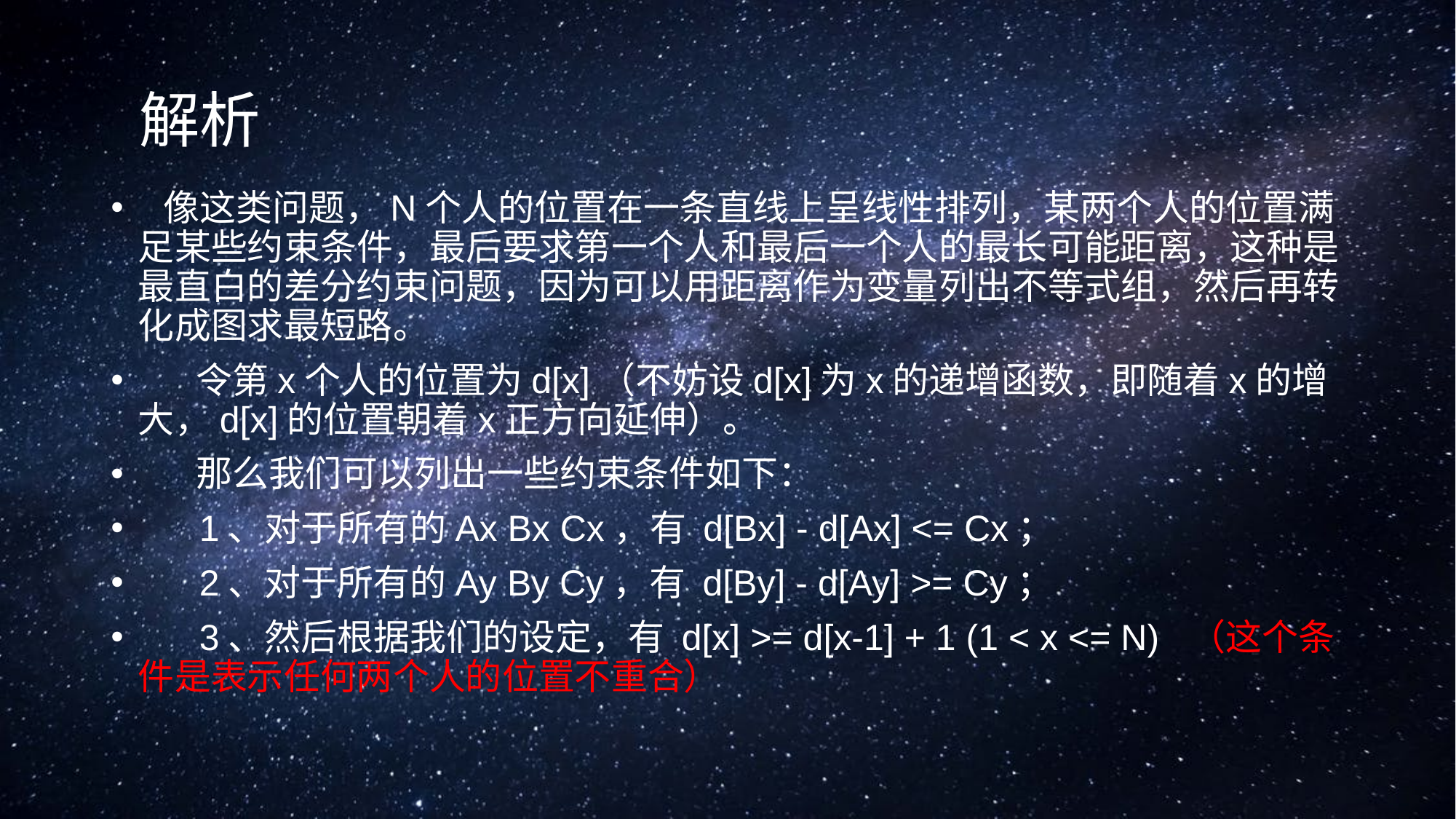

# 解析
  像这类问题，N个人的位置在一条直线上呈线性排列，某两个人的位置满足某些约束条件，最后要求第一个人和最后一个人的最长可能距离，这种是最直白的差分约束问题，因为可以用距离作为变量列出不等式组，然后再转化成图求最短路。
      令第x个人的位置为d[x]（不妨设d[x]为x的递增函数，即随着x的增大，d[x]的位置朝着x正方向延伸）。
      那么我们可以列出一些约束条件如下：
      1、对于所有的Ax Bx Cx，有 d[Bx] - d[Ax] <= Cx；
      2、对于所有的Ay By Cy，有 d[By] - d[Ay] >= Cy；
      3、然后根据我们的设定，有 d[x] >= d[x-1] + 1 (1 < x <= N)  （这个条件是表示任何两个人的位置不重合）